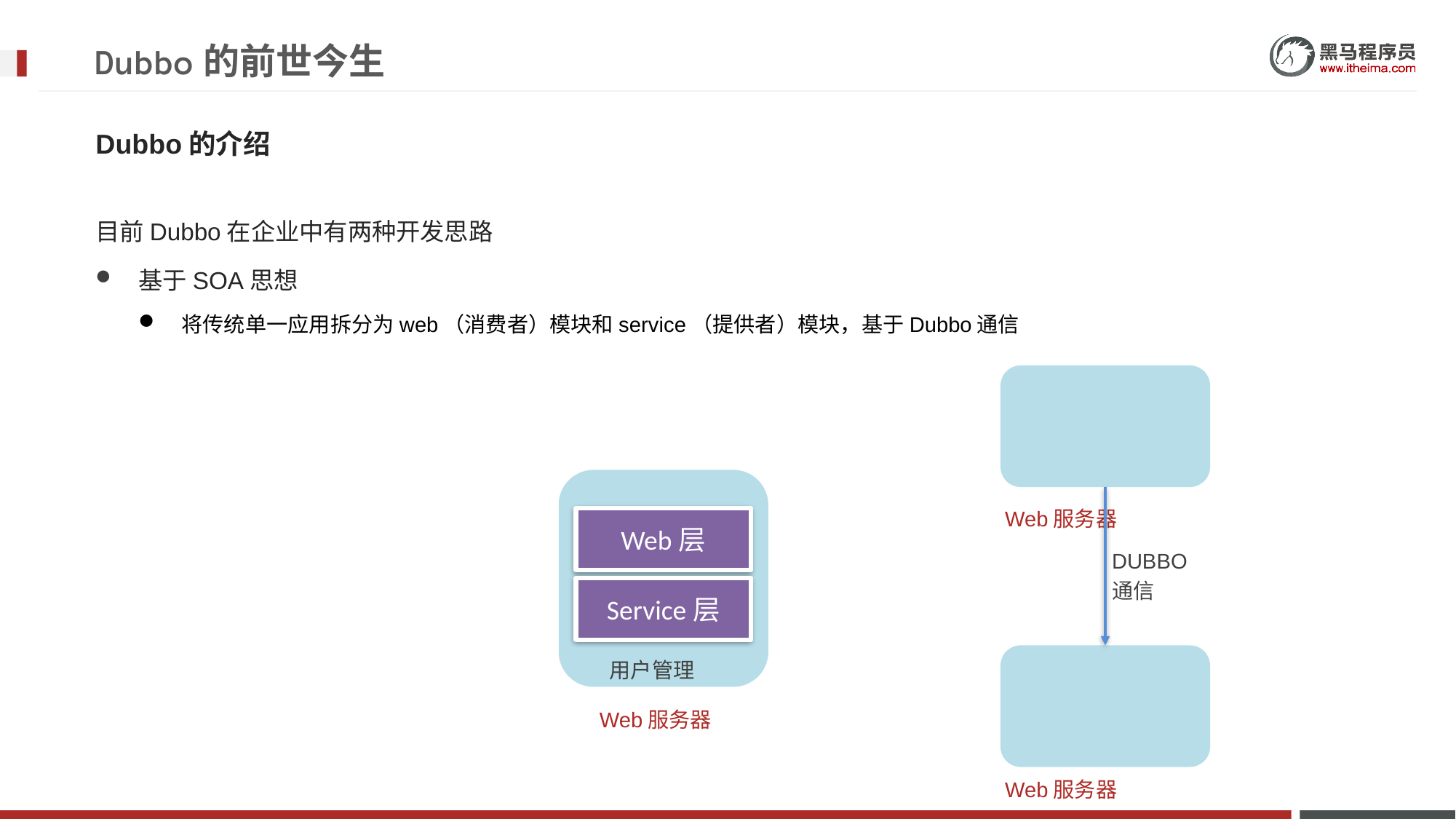

# Dubbo的前世今生
Dubbo的介绍
目前Dubbo在企业中有两种开发思路
基于SOA思想
将传统单一应用拆分为web（消费者）模块和service（提供者）模块，基于Dubbo通信

Web服务器
Web层
DUBBO
通信
Service层
用户管理

Web服务器
Web服务器